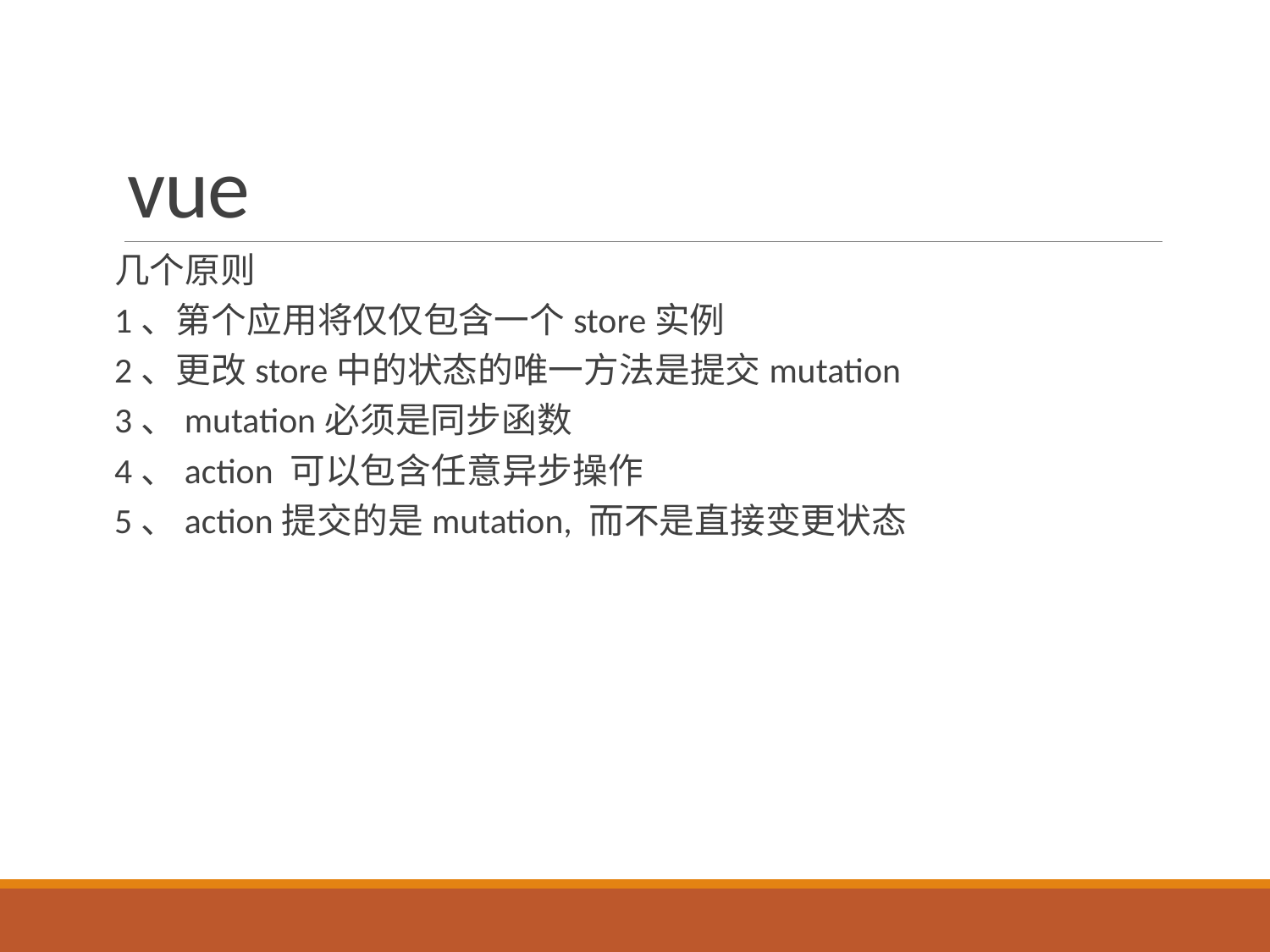

# vue
几个原则
1、第个应用将仅仅包含一个store实例
2、更改store中的状态的唯一方法是提交mutation
3、mutation必须是同步函数
4、action 可以包含任意异步操作
5、action提交的是mutation, 而不是直接变更状态